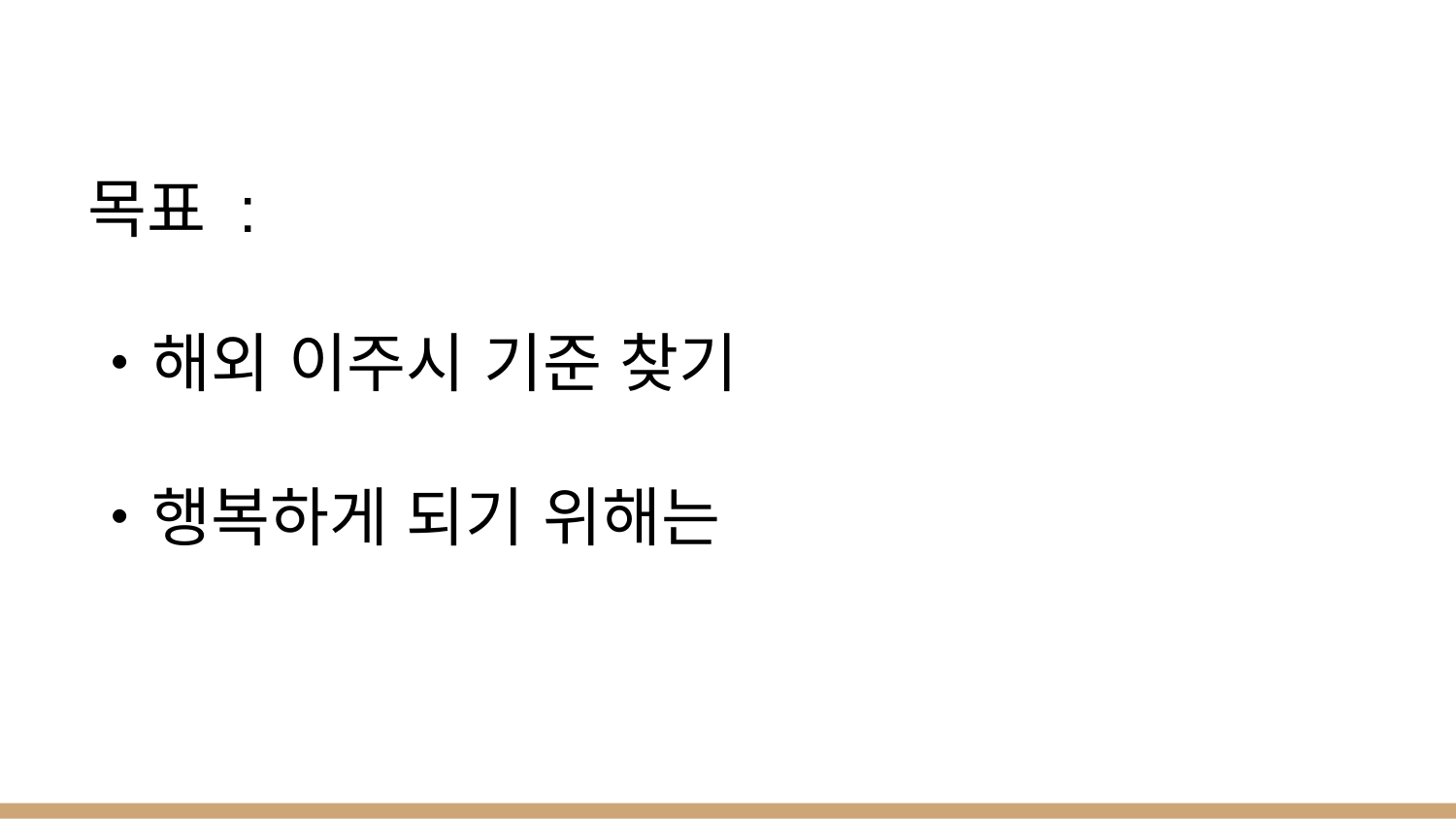

# 목표 :

・해외 이주시 기준 찾기

・행복하게 되기 위해는